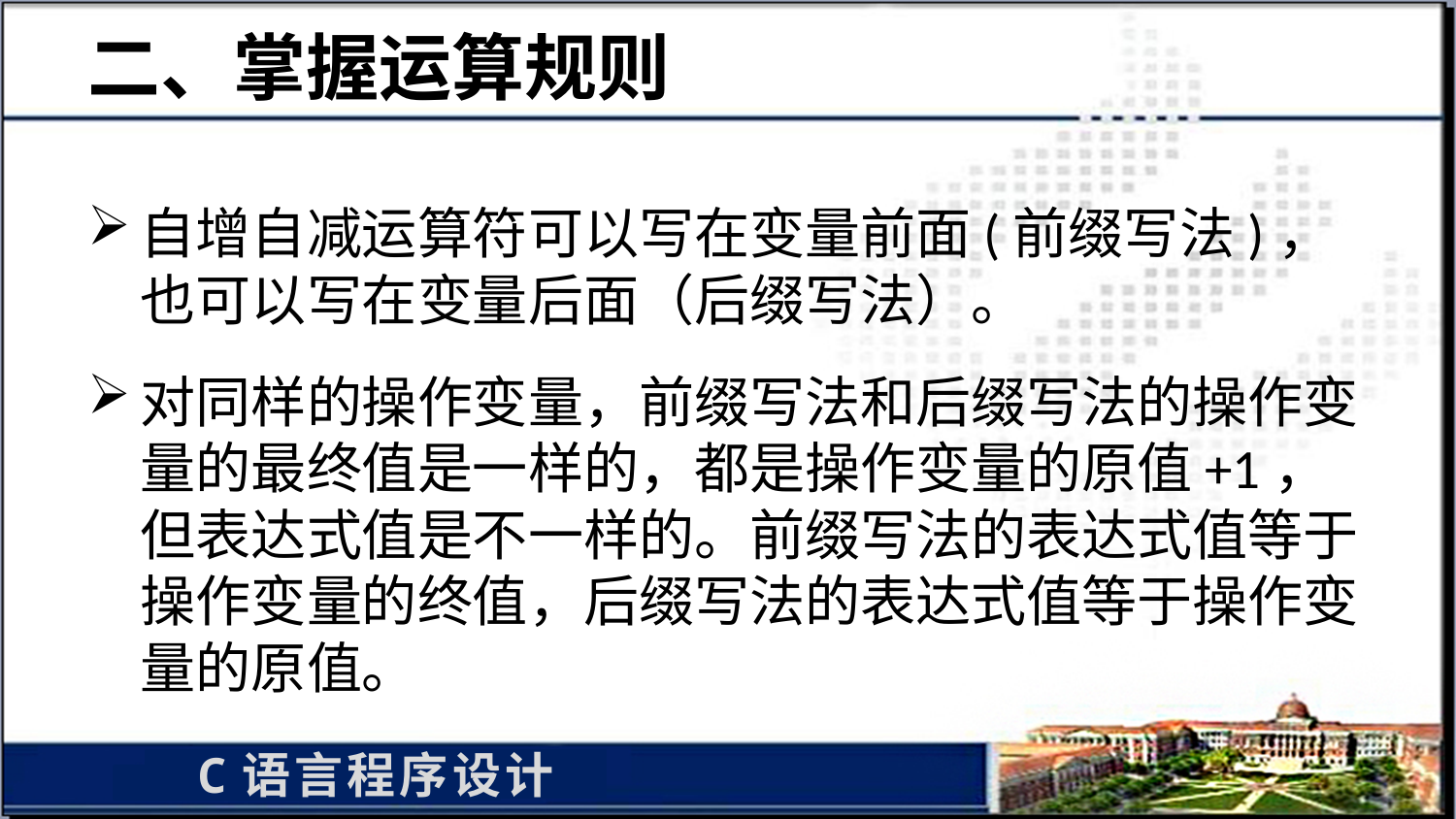

# 二、掌握运算规则
自增自减运算符可以写在变量前面(前缀写法)，也可以写在变量后面（后缀写法）。
对同样的操作变量，前缀写法和后缀写法的操作变量的最终值是一样的，都是操作变量的原值+1，但表达式值是不一样的。前缀写法的表达式值等于操作变量的终值，后缀写法的表达式值等于操作变量的原值。